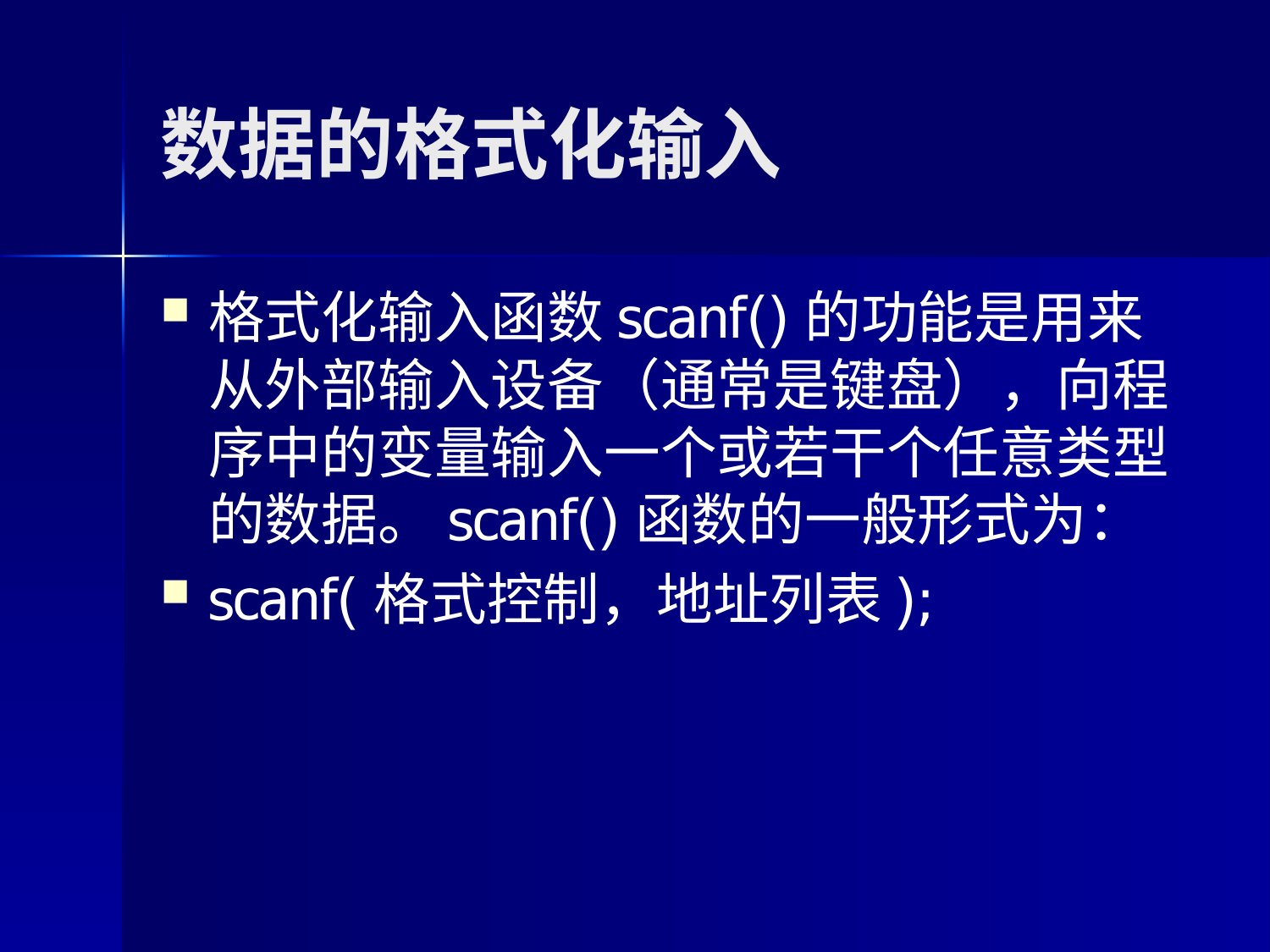

# 数据的格式化输入
格式化输入函数scanf()的功能是用来从外部输入设备（通常是键盘），向程序中的变量输入一个或若干个任意类型的数据。scanf()函数的一般形式为：
scanf(格式控制，地址列表);